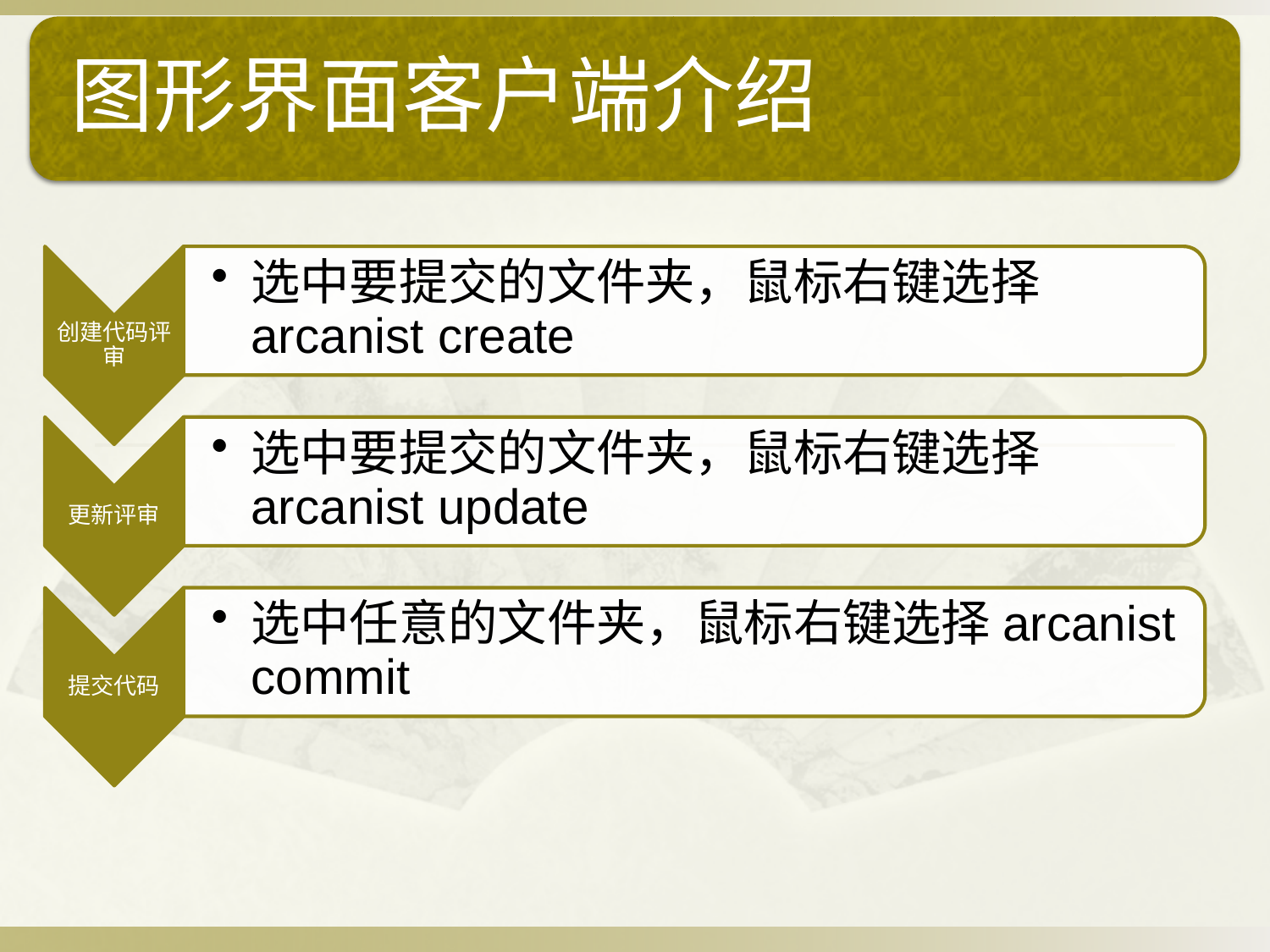

图形界面客户端介绍
创建代码评审
选中要提交的文件夹，鼠标右键选择arcanist create
更新评审
选中要提交的文件夹，鼠标右键选择arcanist update
提交代码
选中任意的文件夹，鼠标右键选择arcanist commit